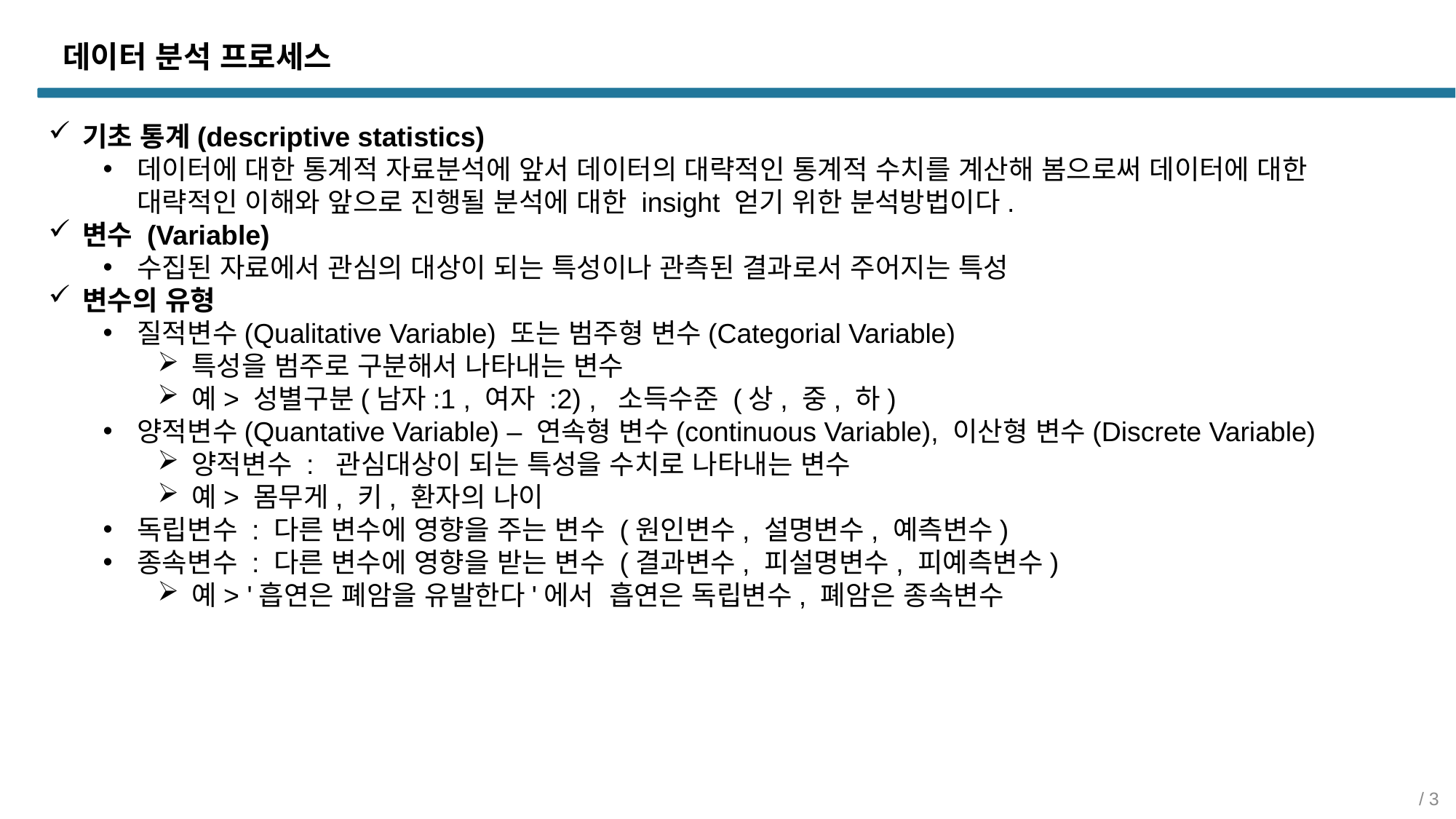

데이터 분석 프로세스
기초 통계(descriptive statistics)
데이터에 대한 통계적 자료분석에 앞서 데이터의 대략적인 통계적 수치를 계산해 봄으로써 데이터에 대한 대략적인 이해와 앞으로 진행될 분석에 대한 insight 얻기 위한 분석방법이다.
변수 (Variable)
수집된 자료에서 관심의 대상이 되는 특성이나 관측된 결과로서 주어지는 특성
변수의 유형
질적변수(Qualitative Variable) 또는 범주형 변수(Categorial Variable)
특성을 범주로 구분해서 나타내는 변수
예> 성별구분(남자:1 , 여자 :2) ,  소득수준 (상, 중, 하)
양적변수(Quantative Variable) – 연속형 변수(continuous Variable), 이산형 변수(Discrete Variable)
양적변수 :  관심대상이 되는 특성을 수치로 나타내는 변수
예> 몸무게, 키, 환자의 나이
독립변수 : 다른 변수에 영향을 주는 변수 (원인변수, 설명변수, 예측변수)
종속변수 : 다른 변수에 영향을 받는 변수 (결과변수, 피설명변수, 피예측변수)
예> '흡연은 폐암을 유발한다'에서  흡연은 독립변수, 폐암은 종속변수

/ 3